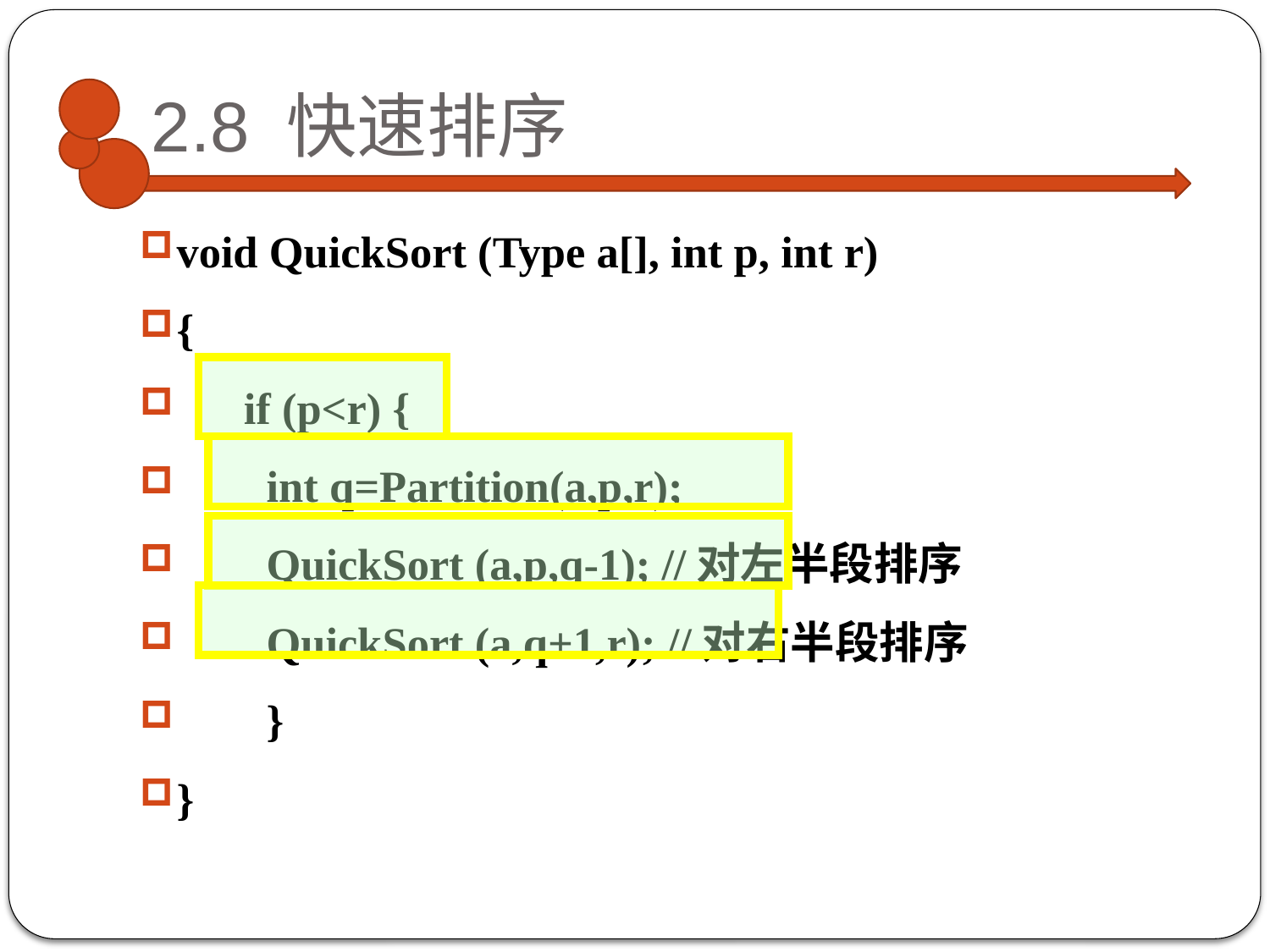

# 2.8 快速排序
void QuickSort (Type a[], int p, int r)
{
      if (p<r) {
        int q=Partition(a,p,r);
        QuickSort (a,p,q-1); //对左半段排序
        QuickSort (a,q+1,r); //对右半段排序
        }
}